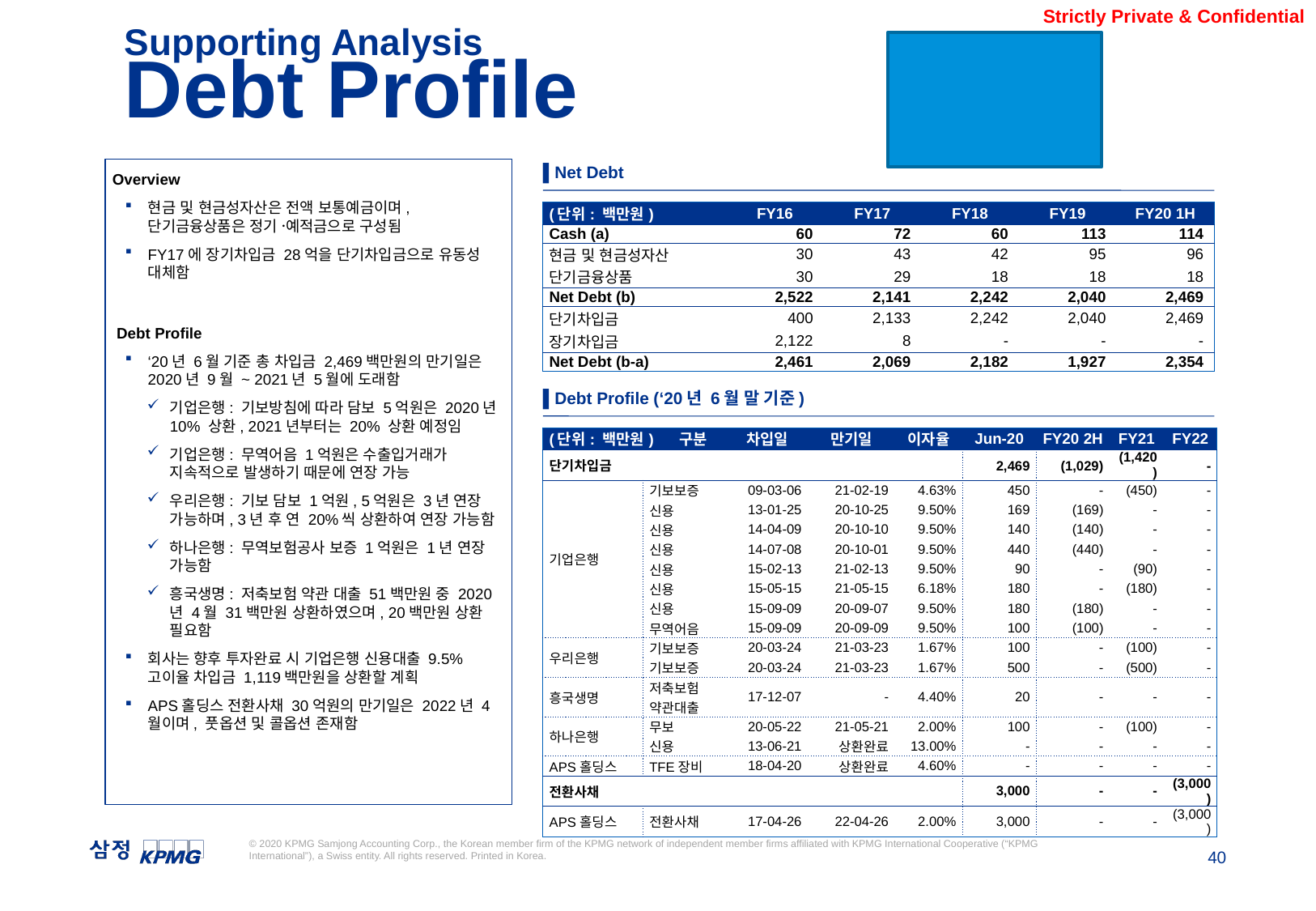

Supporting Analysis

Debt Profile
▌Net Debt

Overview
현금 및 현금성자산은 전액 보통예금이며, 단기금융상품은 정기 예〮적금으로 구성됨
FY17에 장기차입금 28억을 단기차입금으로 유동성 대체함

 Debt Profile
‘20년 6월 기준 총 차입금 2,469백만원의 만기일은 2020년 9월 ~ 2021년 5월에 도래함
기업은행: 기보방침에 따라 담보 5억원은 2020년 10% 상환, 2021년부터는 20% 상환 예정임
기업은행: 무역어음 1억원은 수출입거래가 지속적으로 발생하기 때문에 연장 가능
우리은행: 기보 담보 1억원, 5억원은 3년 연장 가능하며, 3년 후 연 20%씩 상환하여 연장 가능함
하나은행: 무역보험공사 보증 1억원은 1년 연장 가능함
흥국생명: 저축보험 약관 대출 51백만원 중 2020년 4월 31백만원 상환하였으며, 20백만원 상환 필요함
회사는 향후 투자완료 시 기업은행 신용대출 9.5% 고이율 차입금 1,119백만원을 상환할 계획
APS홀딩스 전환사채 30억원의 만기일은 2022년 4월이며, 풋옵션 및 콜옵션 존재함
| (단위: 백만원) | FY16 | FY17 | FY18 | FY19 | FY20 1H |
| --- | --- | --- | --- | --- | --- |
| Cash (a) | 60 | 72 | 60 | 113 | 114 |
| 현금 및 현금성자산 | 30 | 43 | 42 | 95 | 96 |
| 단기금융상품 | 30 | 29 | 18 | 18 | 18 |
| Net Debt (b) | 2,522 | 2,141 | 2,242 | 2,040 | 2,469 |
| 단기차입금 | 400 | 2,133 | 2,242 | 2,040 | 2,469 |
| 장기차입금 | 2,122 | 8 | - | - | - |
| Net Debt (b-a) | 2,461 | 2,069 | 2,182 | 1,927 | 2,354 |
▌Debt Profile (‘20년 6월 말 기준)

| (단위: 백만원) | 비고 | 구분 | 차입일 | 만기일 | 이자율 | Jun-20 | FY20 2H | FY21 | FY22 |
| --- | --- | --- | --- | --- | --- | --- | --- | --- | --- |
| 단기차입금 |  |  |  |  |  | 2,469 | (1,029) | (1,420) | - |
| 기업은행 | 기보보증 |  | 09-03-06 | 21-02-19 | 4.63% | 450 | - | (450) | - |
|  | 신용 |  | 13-01-25 | 20-10-25 | 9.50% | 169 | (169) | - | - |
|  | 신용 |  | 14-04-09 | 20-10-10 | 9.50% | 140 | (140) | - | - |
|  | 신용 |  | 14-07-08 | 20-10-01 | 9.50% | 440 | (440) | - | - |
|  | 신용 |  | 15-02-13 | 21-02-13 | 9.50% | 90 | - | (90) | - |
|  | 신용 |  | 15-05-15 | 21-05-15 | 6.18% | 180 | - | (180) | - |
|  | 신용 |  | 15-09-09 | 20-09-07 | 9.50% | 180 | (180) | - | - |
|  | 무역어음 |  | 15-09-09 | 20-09-09 | 9.50% | 100 | (100) | - | - |
| 우리은행 | 기보보증 |  | 20-03-24 | 21-03-23 | 1.67% | 100 | - | (100) | - |
|  | 기보보증 |  | 20-03-24 | 21-03-23 | 1.67% | 500 | - | (500) | - |
| 흥국생명 | 저축보험 약관대출 |  | 17-12-07 | - | 4.40% | 20 | - | - | - |
| 하나은행 | 무보 |  | 20-05-22 | 21-05-21 | 2.00% | 100 | - | (100) | - |
|  | 신용 |  | 13-06-21 | 상환완료 | 13.00% | - | - | - | - |
| APS홀딩스 | TFE장비 |  | 18-04-20 | 상환완료 | 4.60% | - | - | - | - |
| 전환사채 |  |  |  |  |  | 3,000 | - | - | (3,000) |
| APS홀딩스 | 전환사채 |  | 17-04-26 | 22-04-26 | 2.00% | 3,000 | - | - | (3,000) |